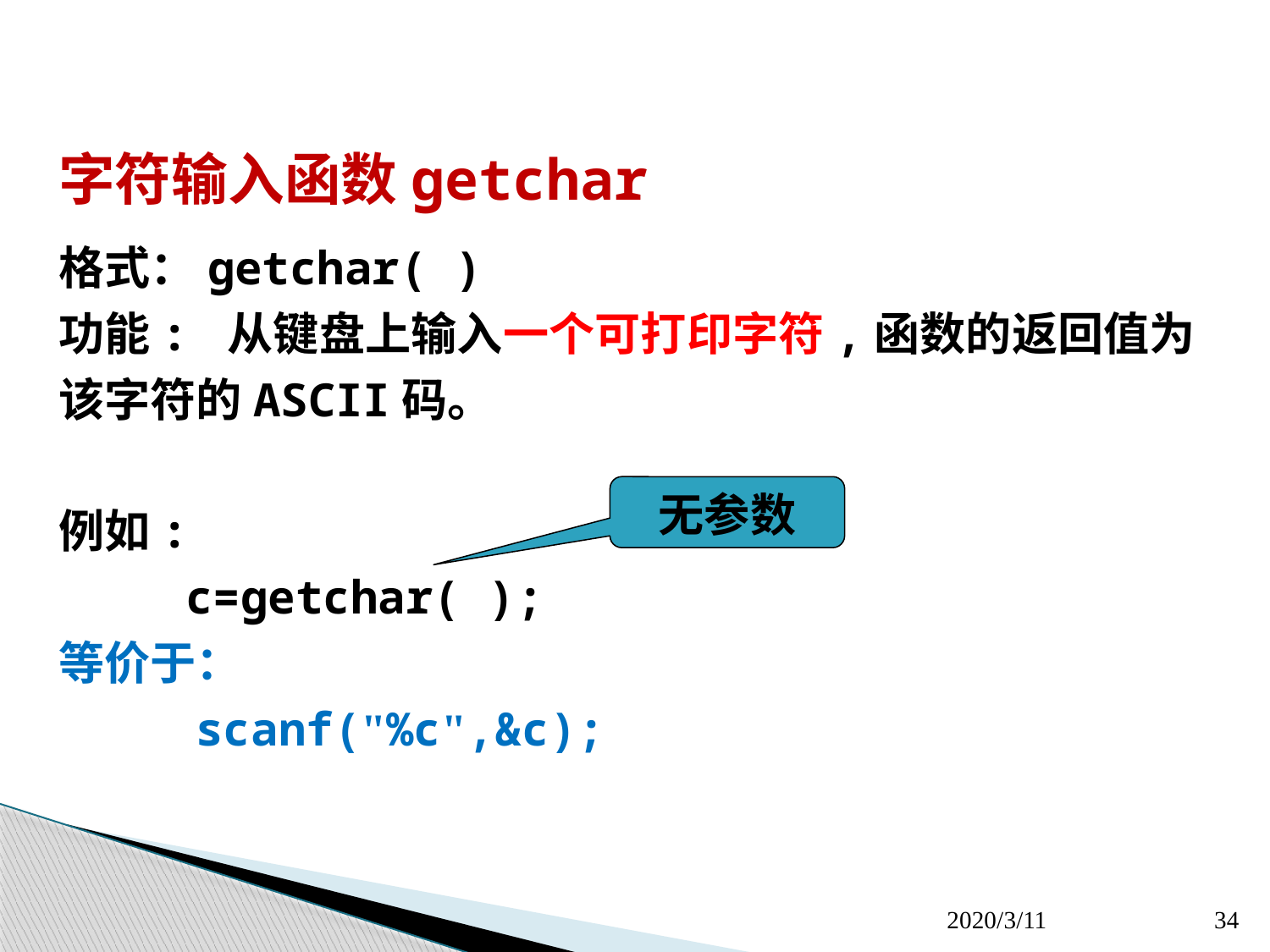

字符输入函数getchar
格式：getchar( )
功能: 从键盘上输入一个可打印字符,函数的返回值为该字符的ASCII码。

例如:
	c=getchar( );
等价于：
     scanf("%c",&c);
无参数

2020/3/11
34